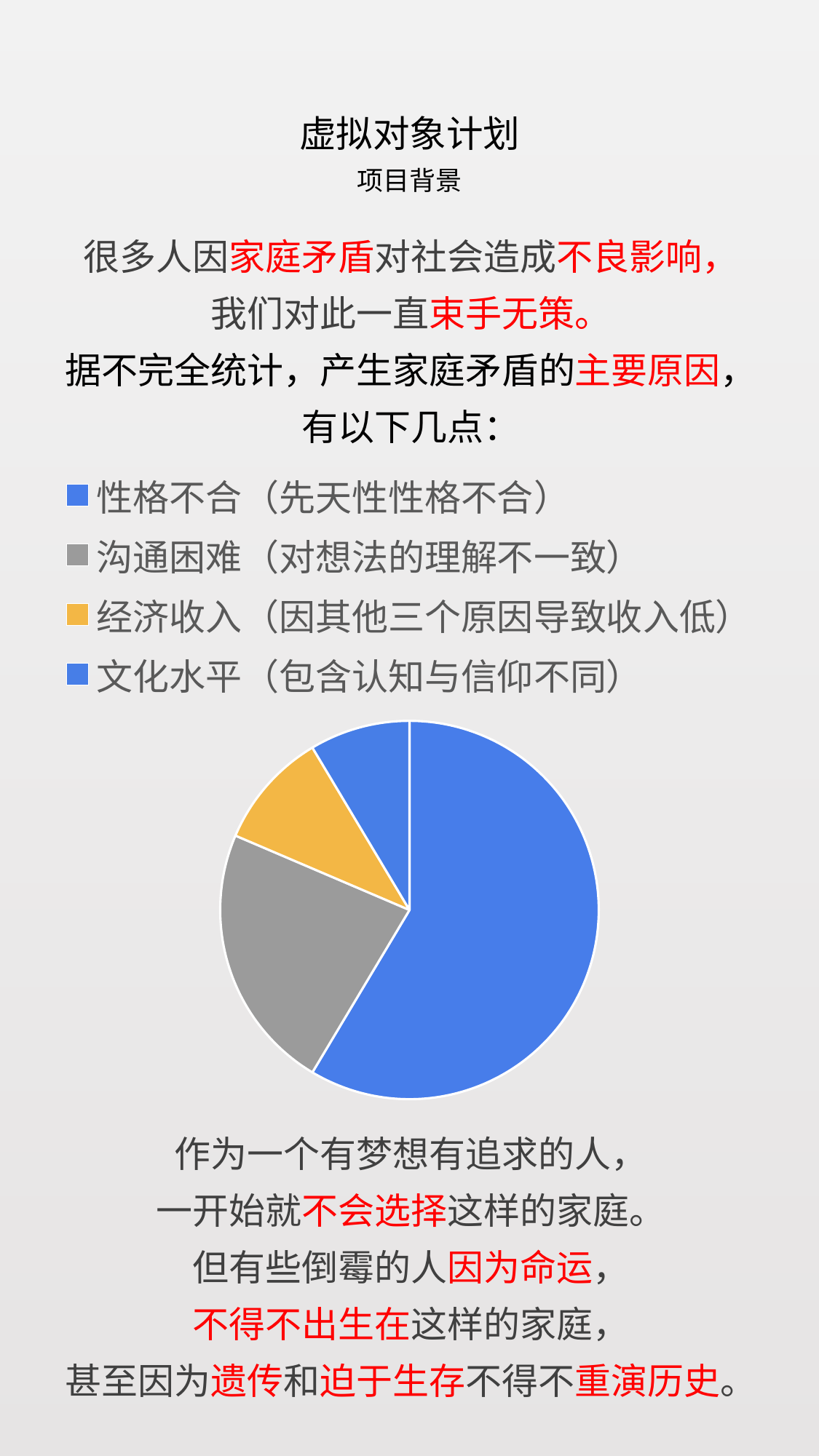

# 虚拟对象计划 项目背景
很多人因家庭矛盾对社会造成不良影响，
我们对此一直束手无策。
据不完全统计，产生家庭矛盾的主要原因，
有以下几点：

### Chart

| Category | 销售额 |
|---|---|
| 性格不合（先天性性格不合） | 8.2 |
| 沟通困难（对想法的理解不一致） | 3.2 |
| 经济收入（因其他三个原因导致收入低） | 1.4 |
| 文化水平（包含认知与信仰不同） | 1.2 |
作为一个有梦想有追求的人，
一开始就不会选择这样的家庭。
但有些倒霉的人因为命运，
不得不出生在这样的家庭，
甚至因为遗传和迫于生存不得不重演历史。